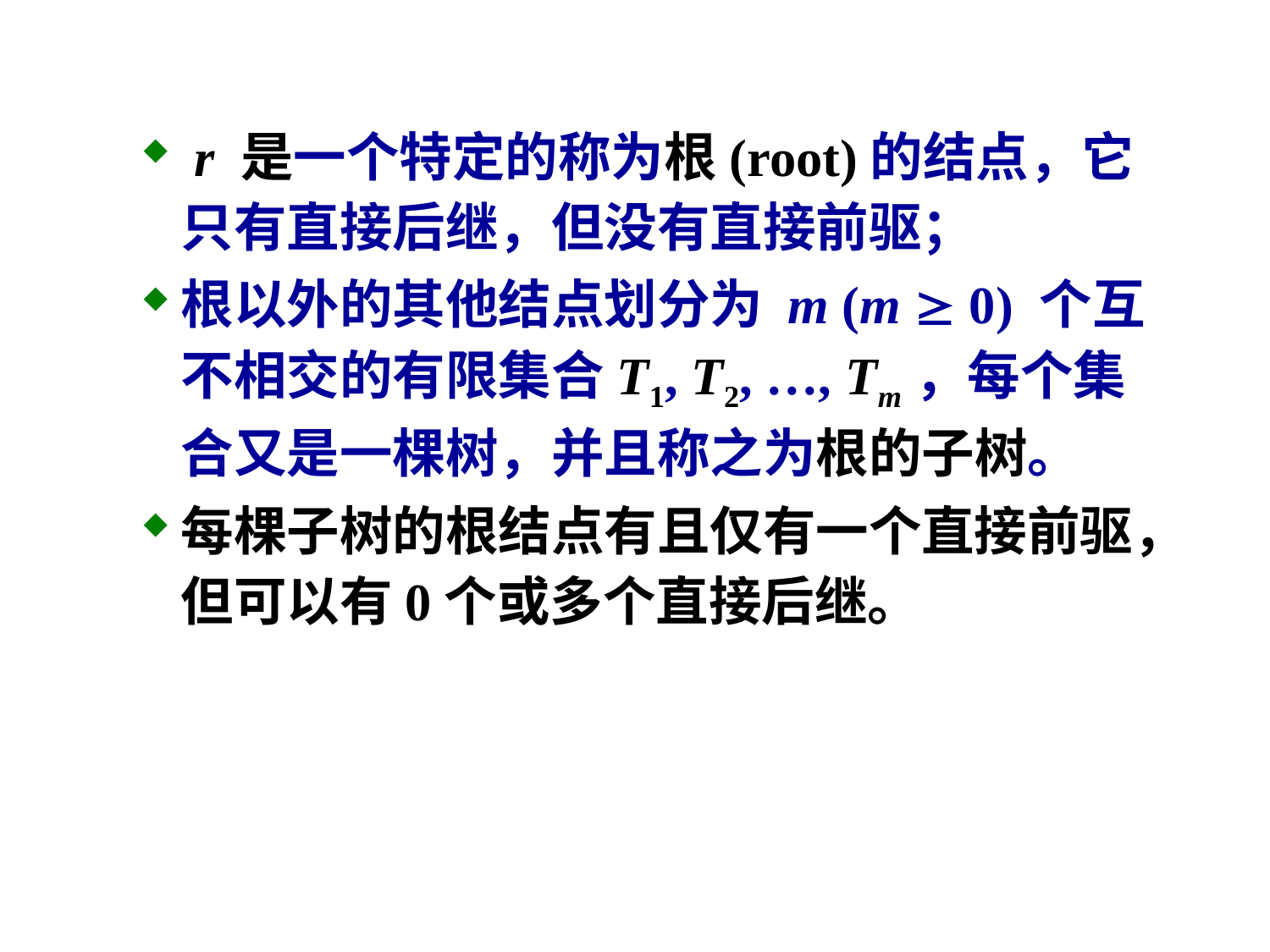

r 是一个特定的称为根(root)的结点，它只有直接后继，但没有直接前驱；
根以外的其他结点划分为 m (m ≥ 0) 个互不相交的有限集合T1, T2, …, Tm，每个集合又是一棵树，并且称之为根的子树。
每棵子树的根结点有且仅有一个直接前驱，但可以有0个或多个直接后继。